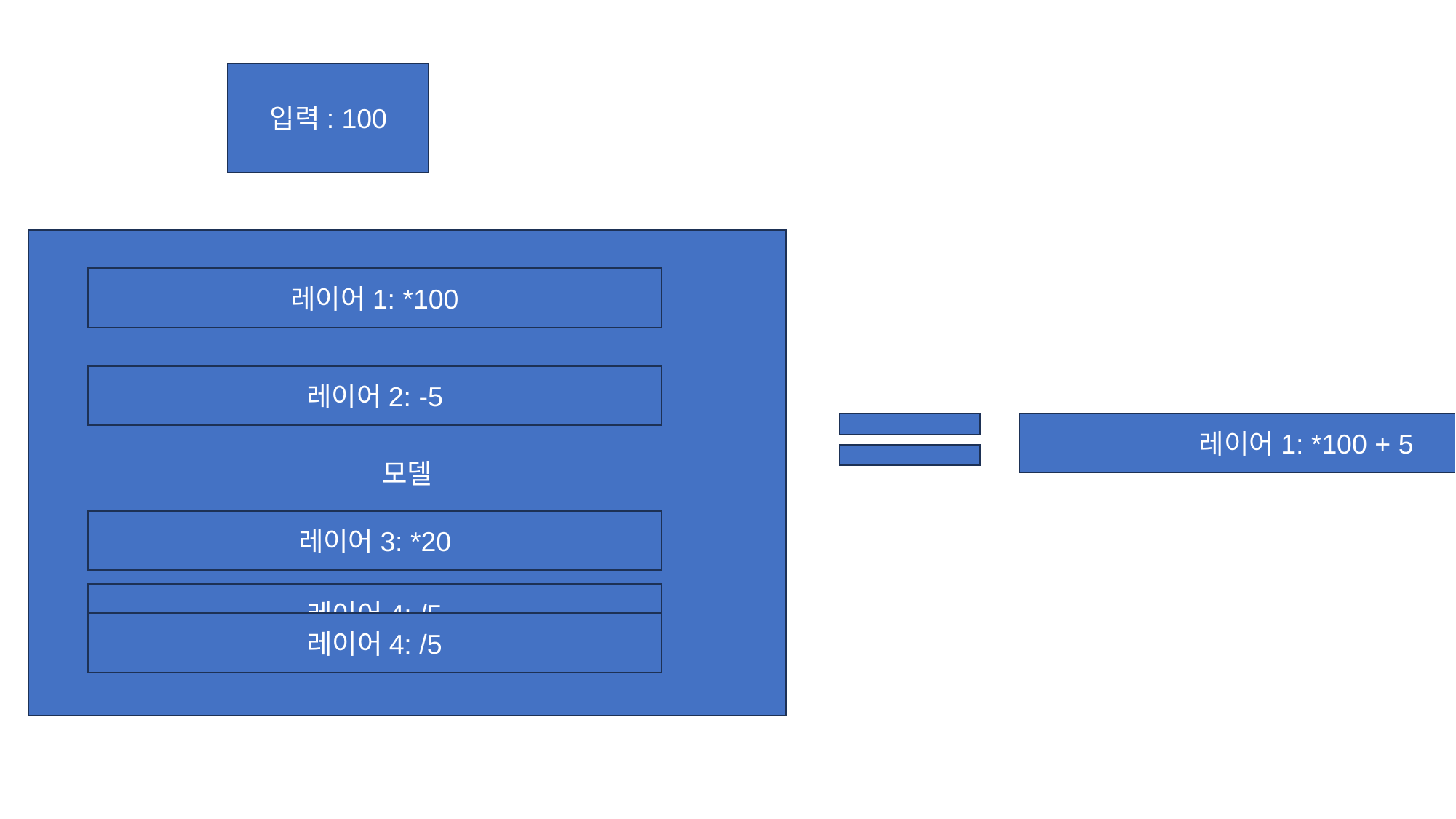

입력: 100
모델
레이어1: *100
레이어2: -5

레이어1: *100 + 5
레이어3: *20
레이어4: /5
레이어4: /5